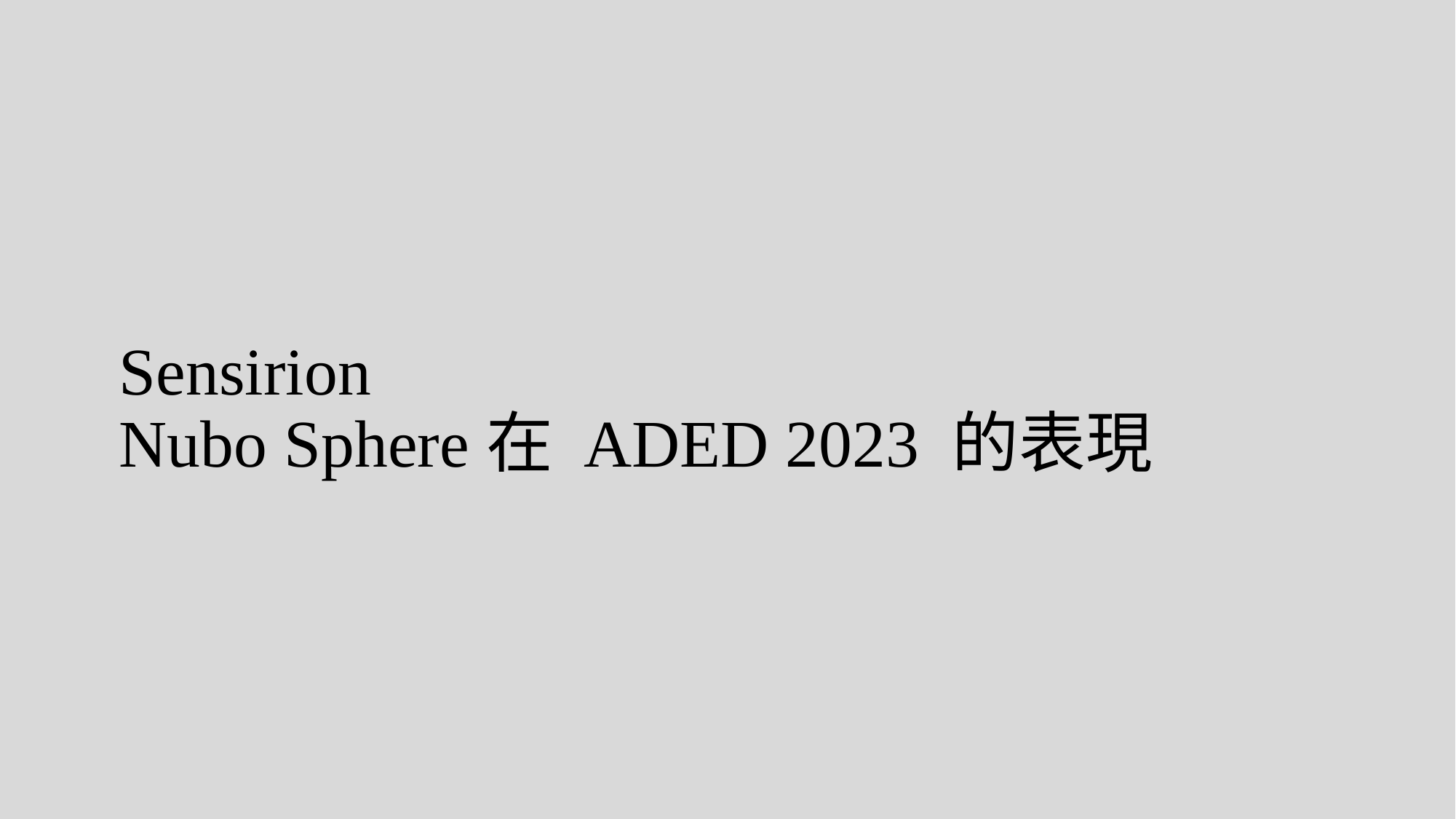

# Sensirion  Nubo Sphere在 ADED 2023 的表現